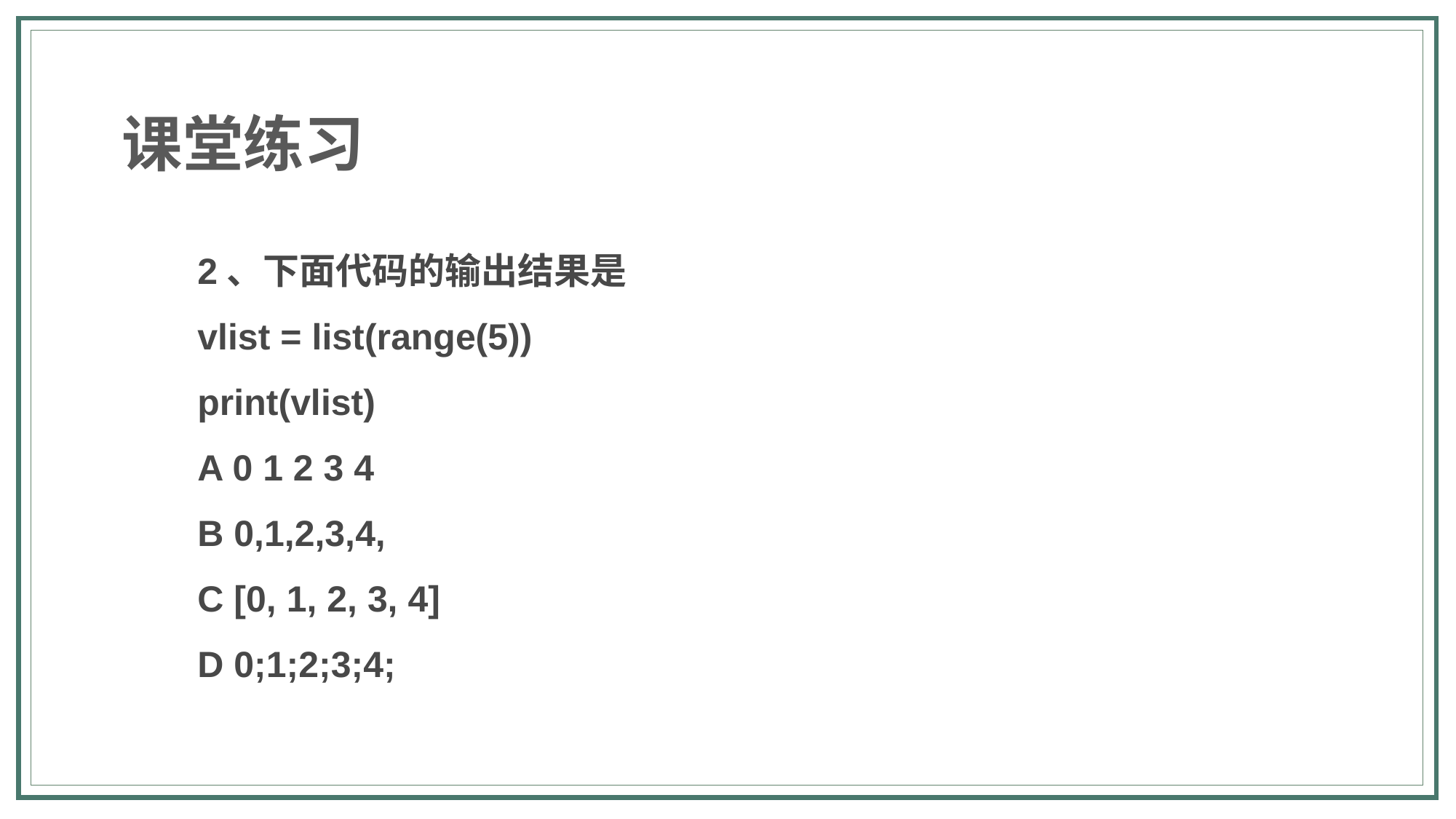

课堂练习
2、下面代码的输出结果是‬‬‬‬‬‬‬‬‬‬‬‬‬‬‬‬‬‬‬‬‬‬‬‬‬‬‬‬‬‬‬‬‬‬‬‬‬‬‬‬‬‬‬‬‬‬‬‬
vlist = list(range(5))
print(vlist)
A 0 1 2 3 4
B 0,1,2,3,4,
C [0, 1, 2, 3, 4]
D 0;1;2;3;4;